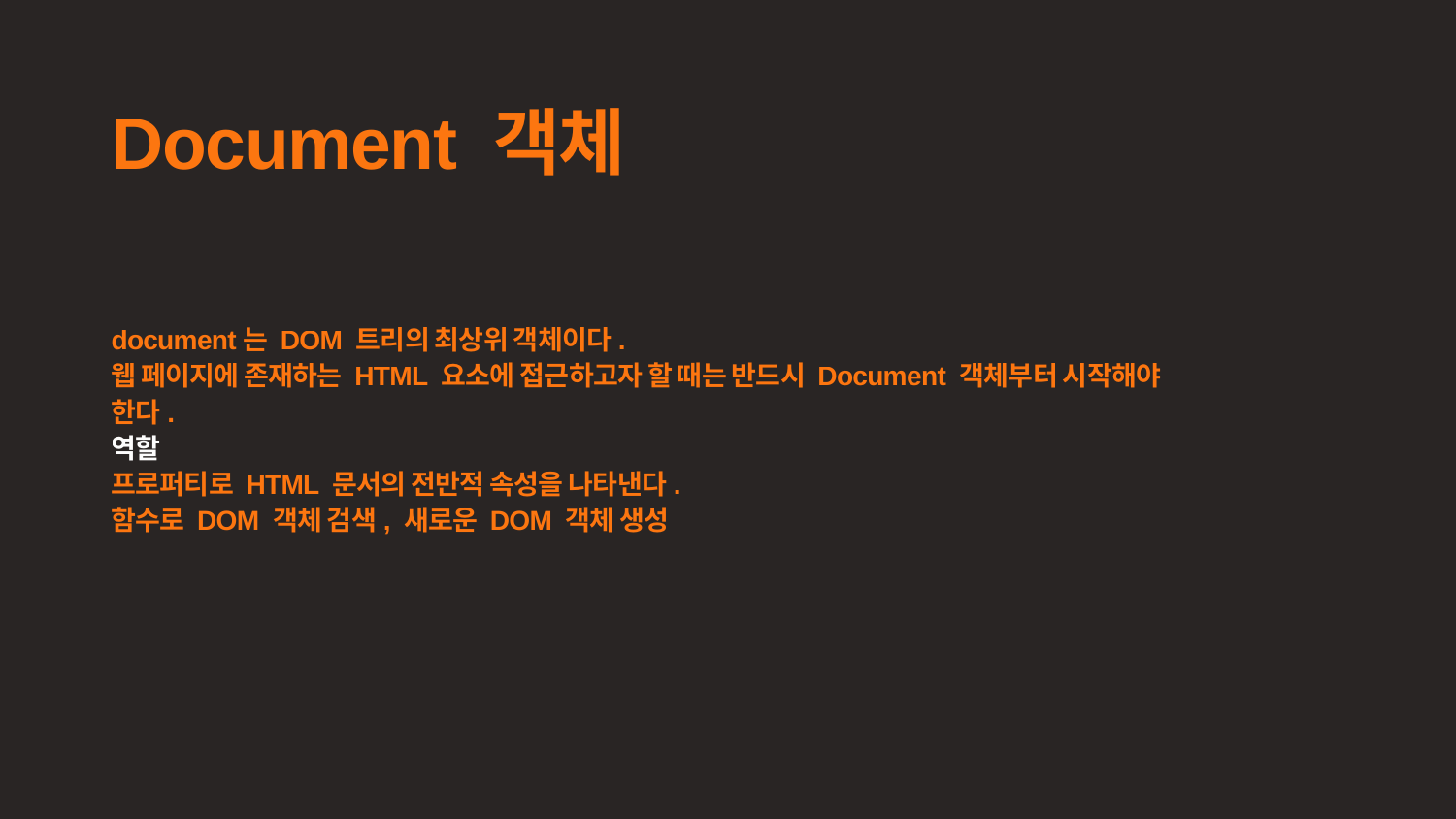

Document 객체
document는 DOM 트리의 최상위 객체이다.
웹 페이지에 존재하는 HTML 요소에 접근하고자 할 때는 반드시 Document 객체부터 시작해야 한다.
역할
프로퍼티로 HTML 문서의 전반적 속성을 나타낸다.
함수로 DOM 객체 검색, 새로운 DOM 객체 생성